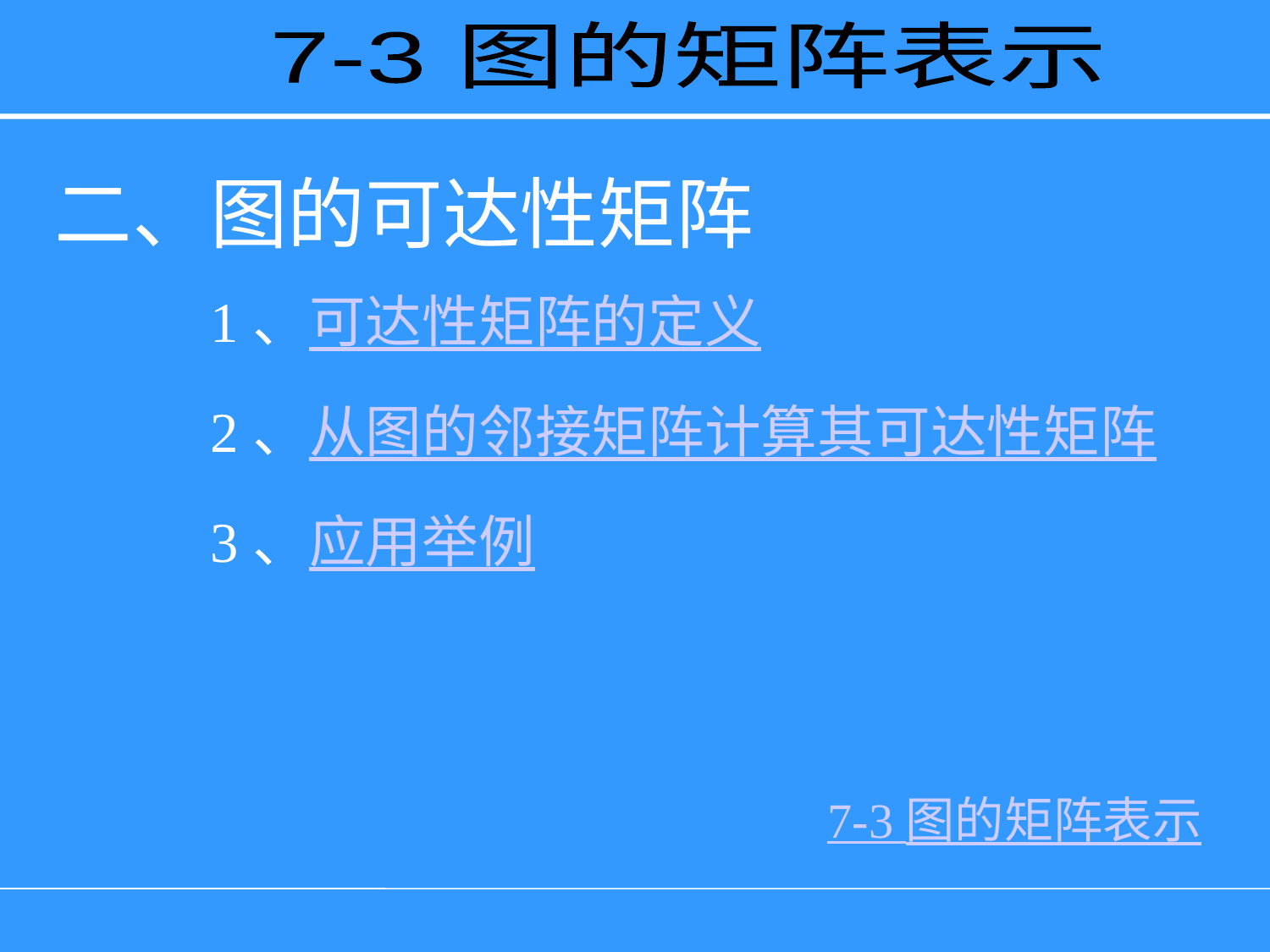

7-3 图的矩阵表示

二、图的可达性矩阵
           1、可达性矩阵的定义
           2、从图的邻接矩阵计算其可达性矩阵
           3、应用举例

7-3 图的矩阵表示